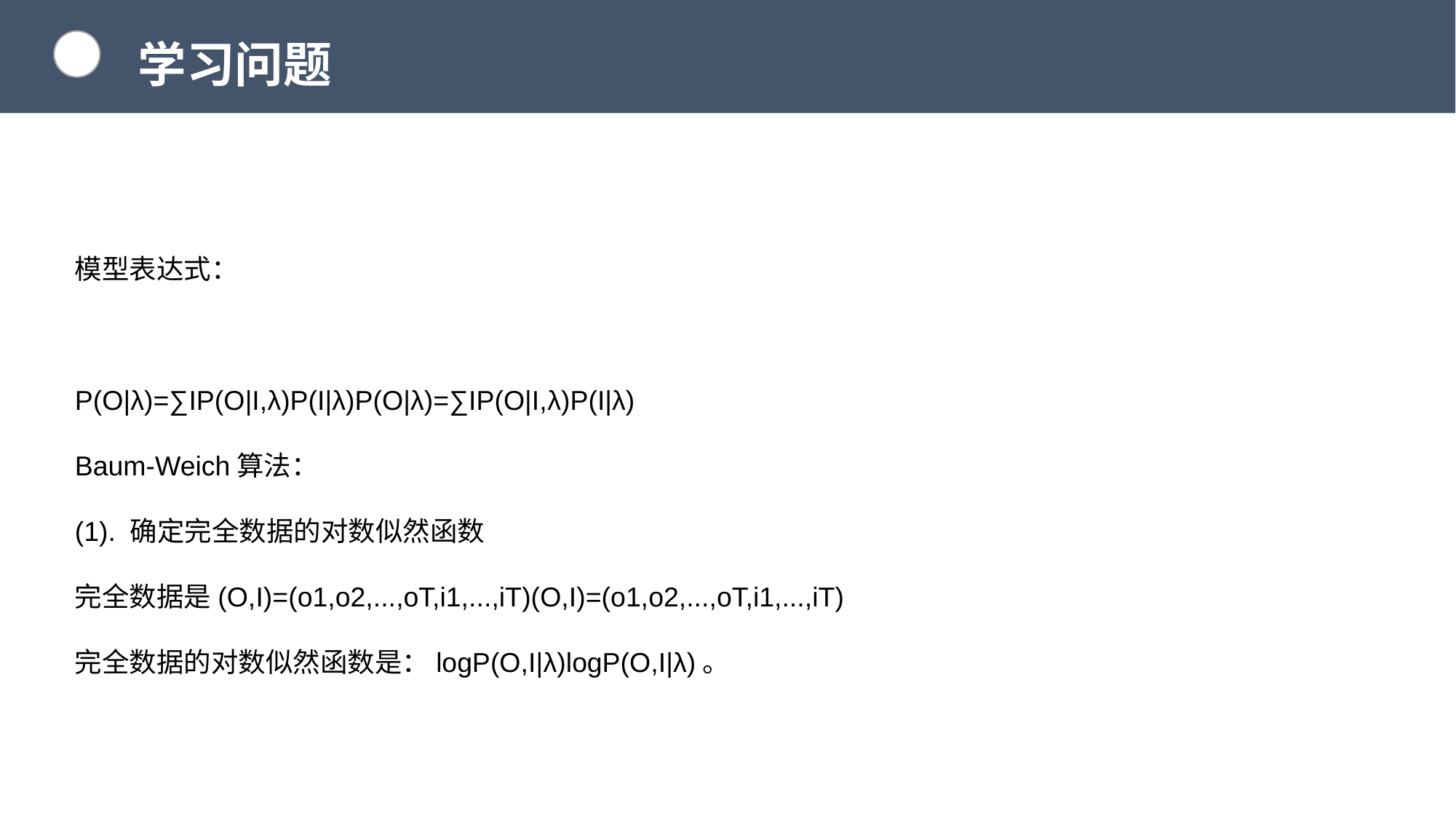

学习问题

模型表达式：

P(O|λ)=∑IP(O|I,λ)P(I|λ)P(O|λ)=∑IP(O|I,λ)P(I|λ)

Baum-Weich算法：

(1). 确定完全数据的对数似然函数

完全数据是(O,I)=(o1,o2,...,oT,i1,...,iT)(O,I)=(o1,o2,...,oT,i1,...,iT)

完全数据的对数似然函数是：logP(O,I|λ)logP(O,I|λ)。